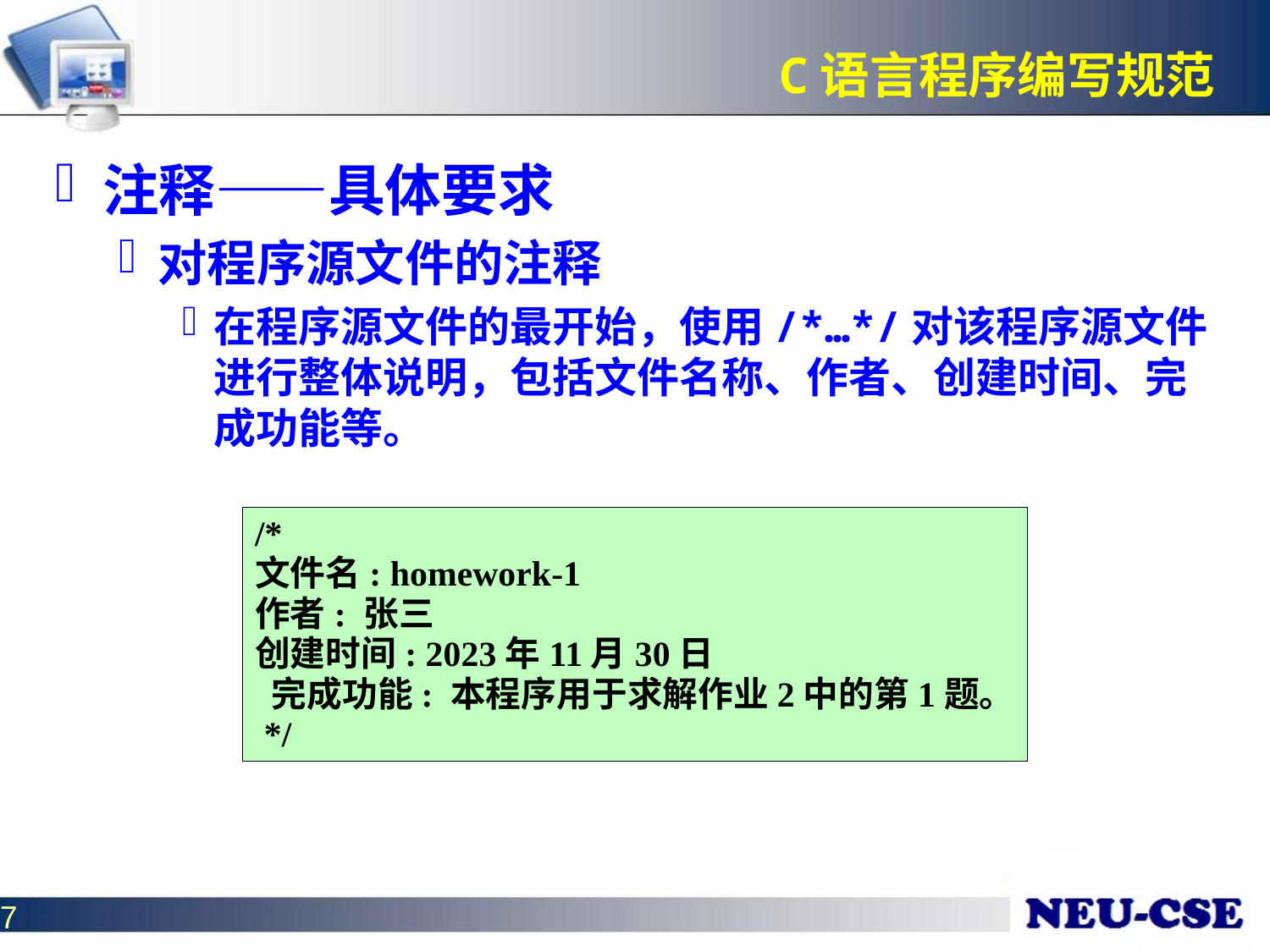

# C语言程序编写规范
注释——具体要求
对程序源文件的注释
在程序源文件的最开始，使用/*…*/对该程序源文件进行整体说明，包括文件名称、作者、创建时间、完成功能等。
/*
文件名: homework-1
作者: 张三
创建时间: 2023年11月30日
 完成功能: 本程序用于求解作业2中的第1题。
 */